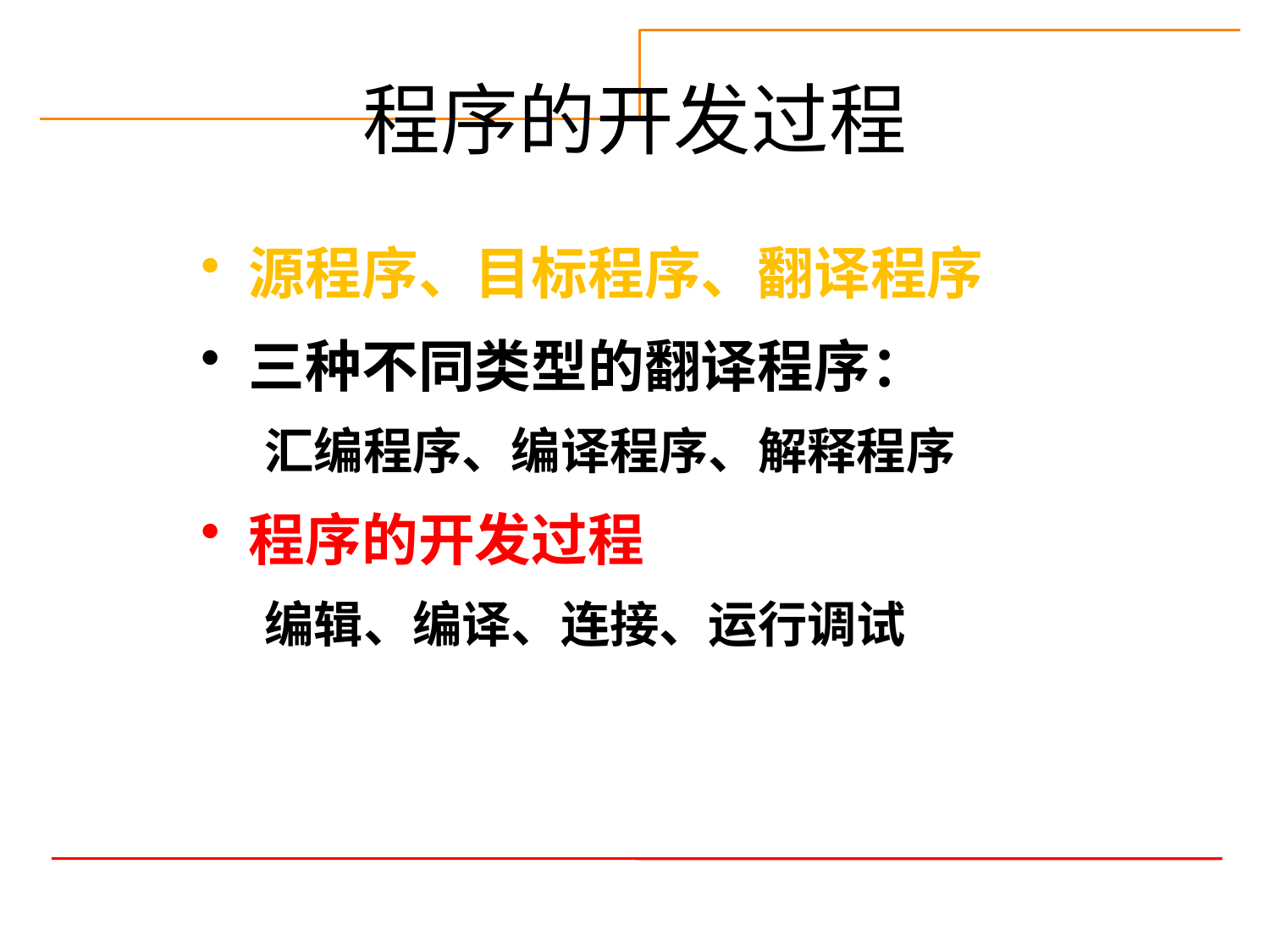

# 程序的开发过程
源程序、目标程序、翻译程序
三种不同类型的翻译程序：
汇编程序、编译程序、解释程序
程序的开发过程
编辑、编译、连接、运行调试